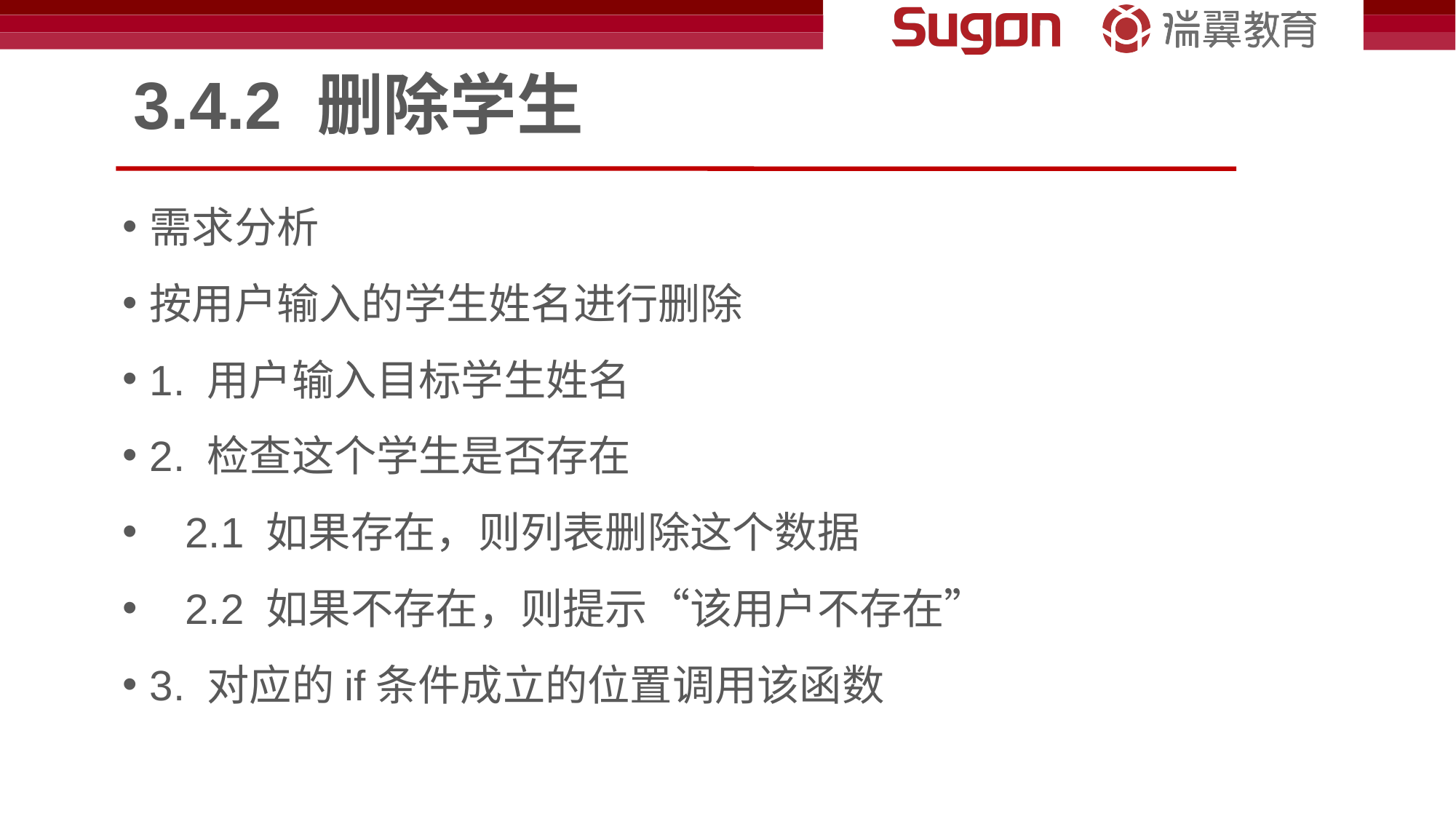

# 3.4.2 删除学生
需求分析
按用户输入的学生姓名进行删除
1. 用户输入目标学生姓名
2. 检查这个学生是否存在
   2.1 如果存在，则列表删除这个数据
   2.2 如果不存在，则提示“该用户不存在”
3. 对应的if条件成立的位置调用该函数